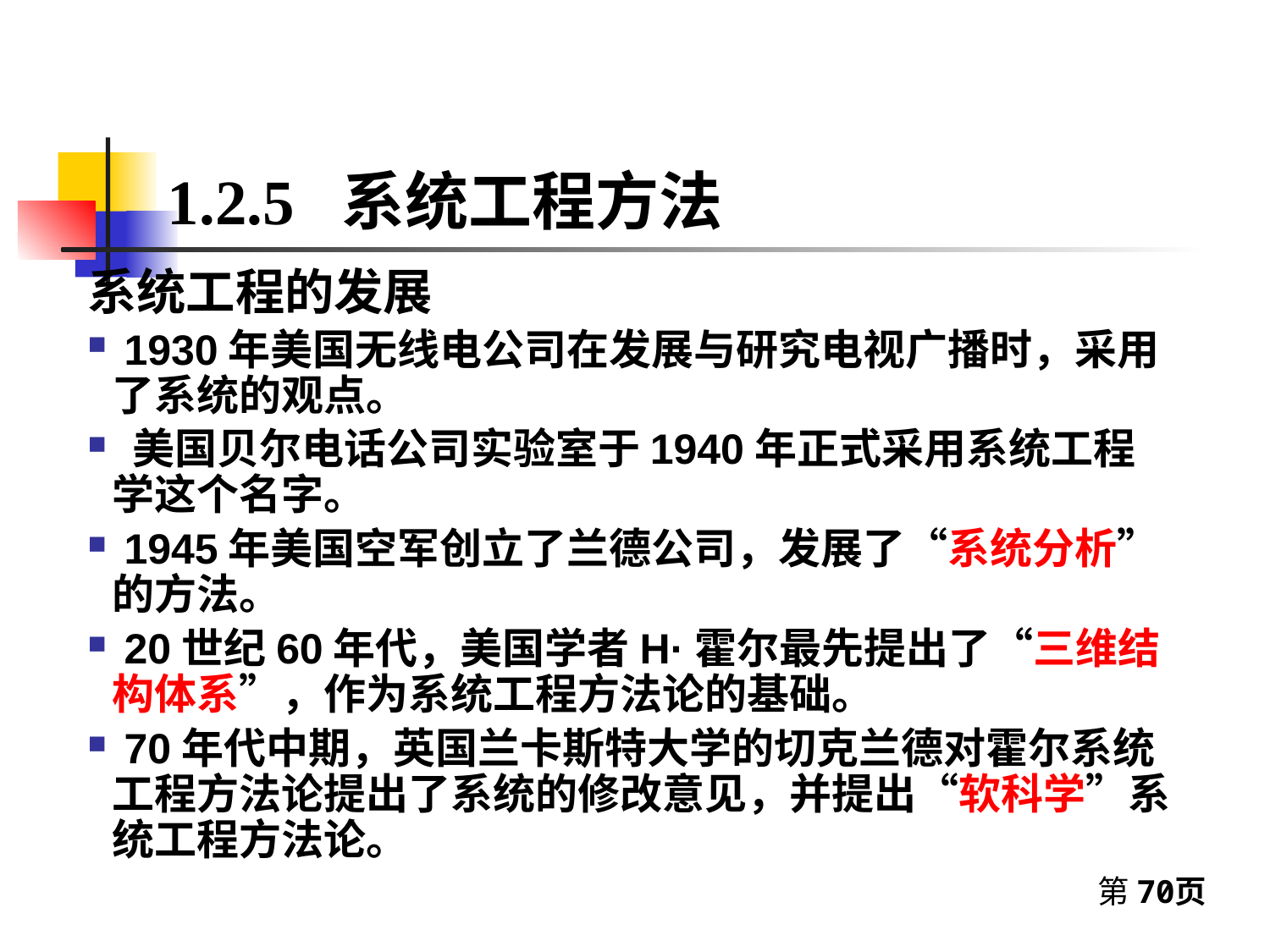

1.2.5  系统工程方法
系统工程的发展
 1930年美国无线电公司在发展与研究电视广播时，采用了系统的观点。
 美国贝尔电话公司实验室于1940年正式采用系统工程学这个名字。
 1945年美国空军创立了兰德公司，发展了“系统分析”的方法。
 20世纪60年代，美国学者H·霍尔最先提出了“三维结构体系”，作为系统工程方法论的基础。
 70年代中期，英国兰卡斯特大学的切克兰德对霍尔系统工程方法论提出了系统的修改意见，并提出“软科学”系统工程方法论。